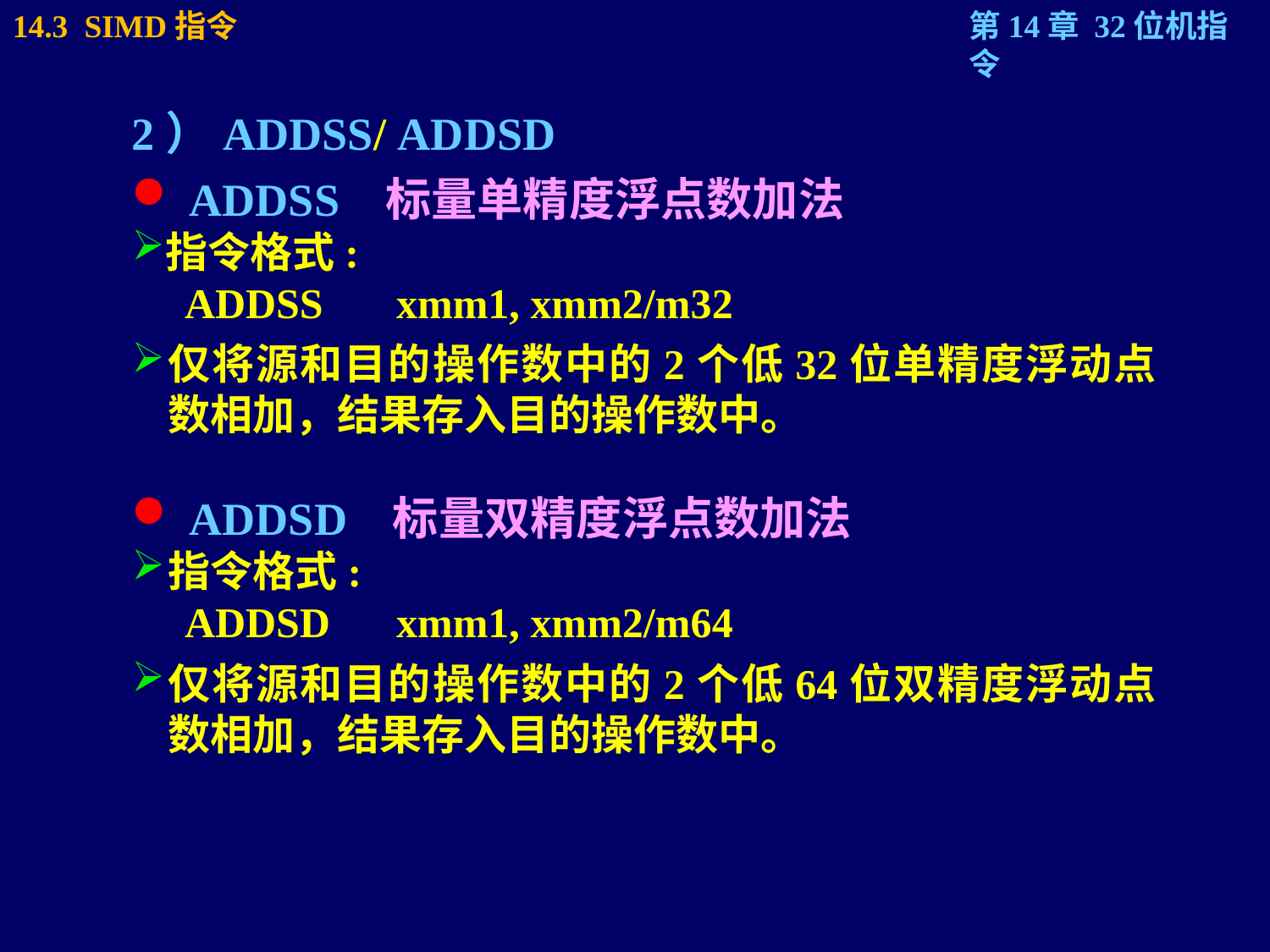

2）ADDSS/ ADDSD
 ADDSS   标量单精度浮点数加法
指令格式:
     ADDSS	 xmm1, xmm2/m32
仅将源和目的操作数中的2个低32位单精度浮动点数相加，结果存入目的操作数中。

 ADDSD   标量双精度浮点数加法
指令格式:
     ADDSD	 xmm1, xmm2/m64
仅将源和目的操作数中的2个低64位双精度浮动点数相加，结果存入目的操作数中。